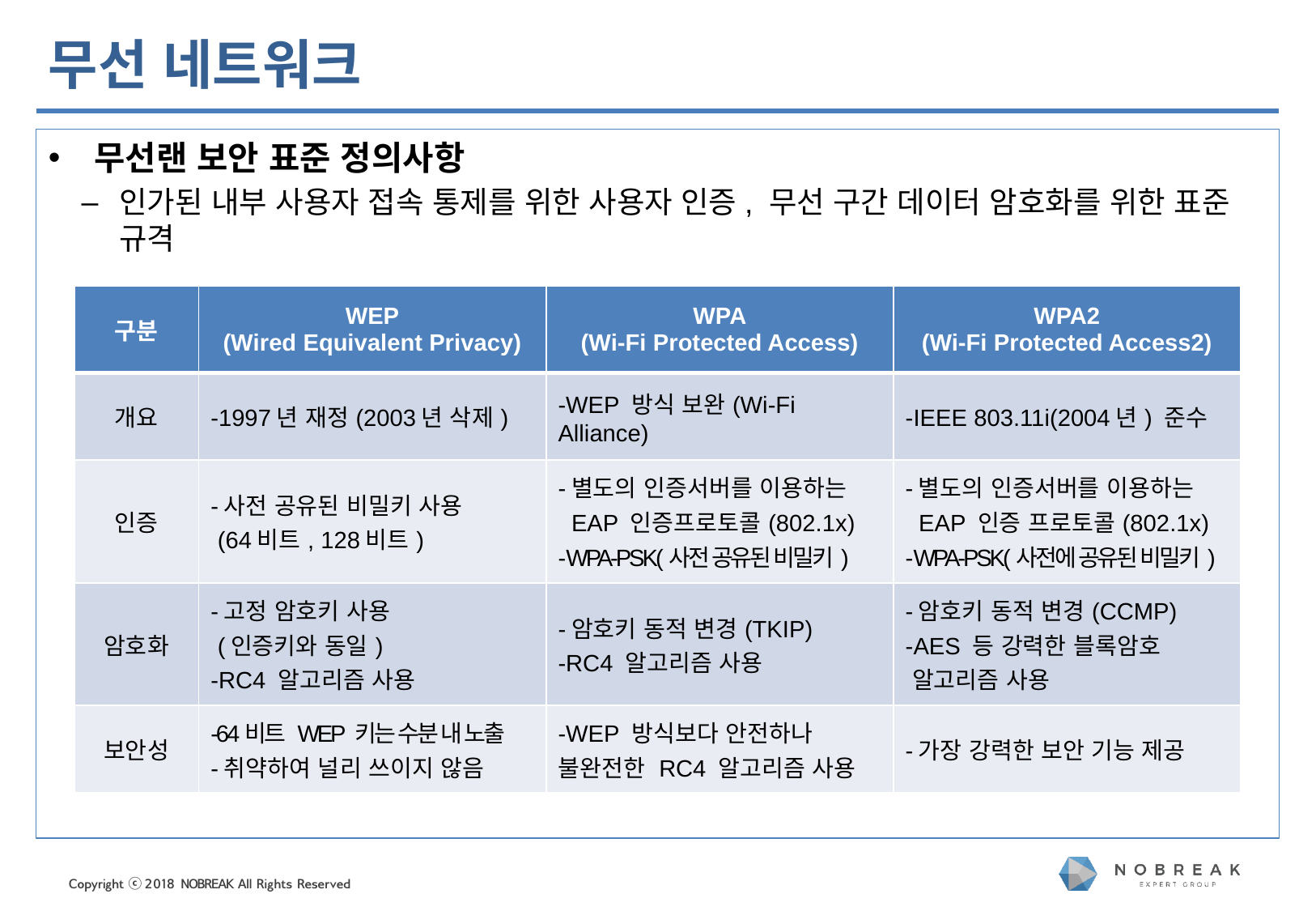

# 무선 네트워크
무선랜 보안 표준 정의사항
인가된 내부 사용자 접속 통제를 위한 사용자 인증, 무선 구간 데이터 암호화를 위한 표준 규격

| 구분 | WEP (Wired Equivalent Privacy) | WPA (Wi-Fi Protected Access) | WPA2 (Wi-Fi Protected Access2) |
| --- | --- | --- | --- |
| 개요 | -1997년 재정(2003년 삭제) | -WEP 방식 보완(Wi-Fi Alliance) | -IEEE 803.11i(2004년) 준수 |
| 인증 | -사전 공유된 비밀키 사용 (64비트, 128비트) | -별도의 인증서버를 이용하는 EAP 인증프로토콜(802.1x) -WPA-PSK(사전 공유된 비밀키) | -별도의 인증서버를 이용하는 EAP 인증 프로토콜(802.1x) -WPA-PSK(사전에 공유된 비밀키) |
| 암호화 | -고정 암호키 사용 (인증키와 동일) -RC4 알고리즘 사용 | -암호키 동적 변경(TKIP) -RC4 알고리즘 사용 | -암호키 동적 변경(CCMP) -AES 등 강력한 블록암호 알고리즘 사용 |
| 보안성 | -64비트 WEP 키는 수분 내 노출 -취약하여 널리 쓰이지 않음 | -WEP 방식보다 안전하나 불완전한 RC4 알고리즘 사용 | -가장 강력한 보안 기능 제공 |